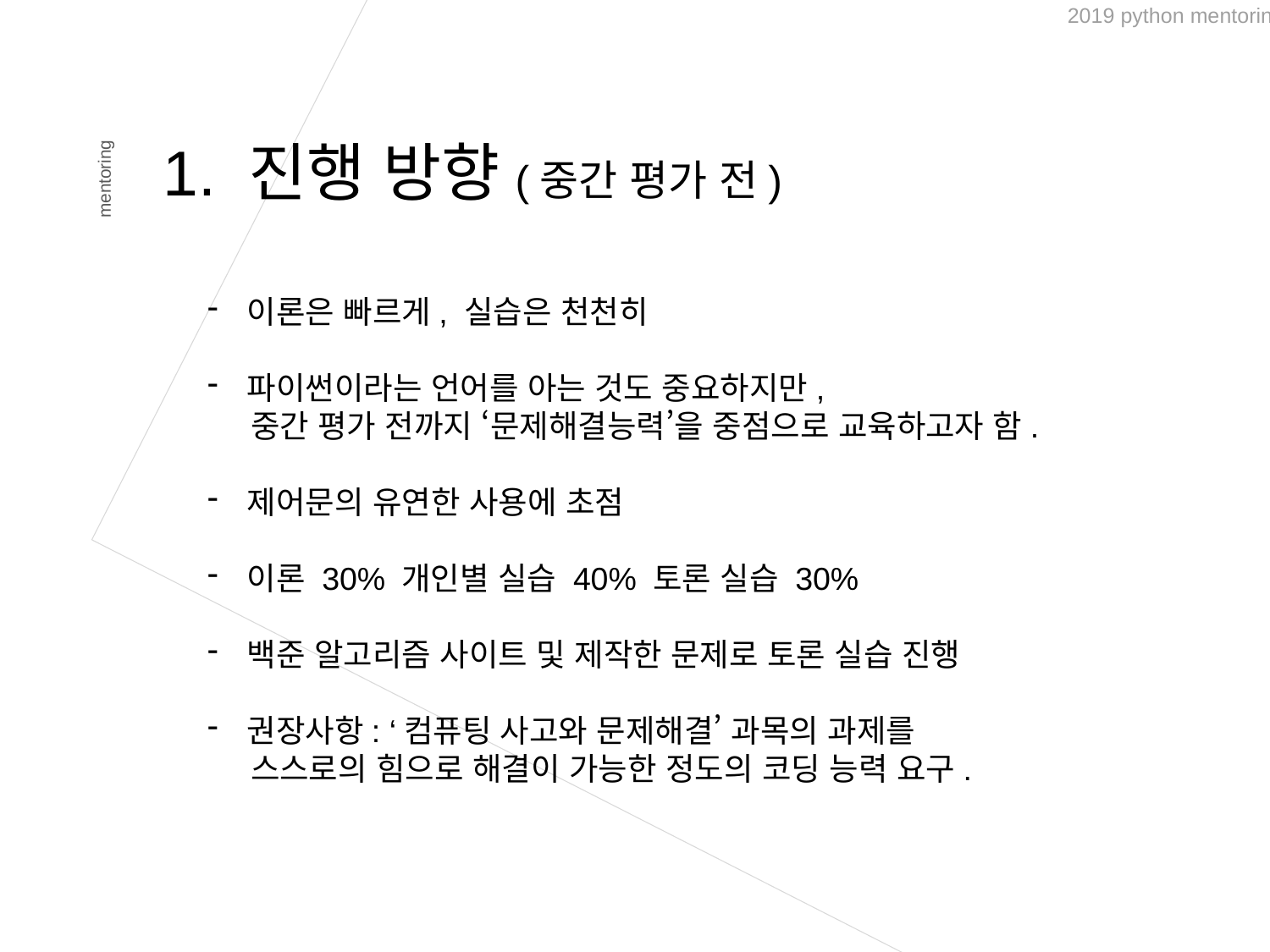

2019 python mentoring
 mentoring
1. 진행 방향(중간 평가 전)
이론은 빠르게, 실습은 천천히

파이썬이라는 언어를 아는 것도 중요하지만,
    중간 평가 전까지 ‘문제해결능력’을 중점으로 교육하고자 함.

제어문의 유연한 사용에 초점

이론 30% 개인별 실습 40% 토론 실습 30%

백준 알고리즘 사이트 및 제작한 문제로 토론 실습 진행

권장사항: ‘컴퓨팅 사고와 문제해결’ 과목의 과제를
    스스로의 힘으로 해결이 가능한 정도의 코딩 능력 요구.